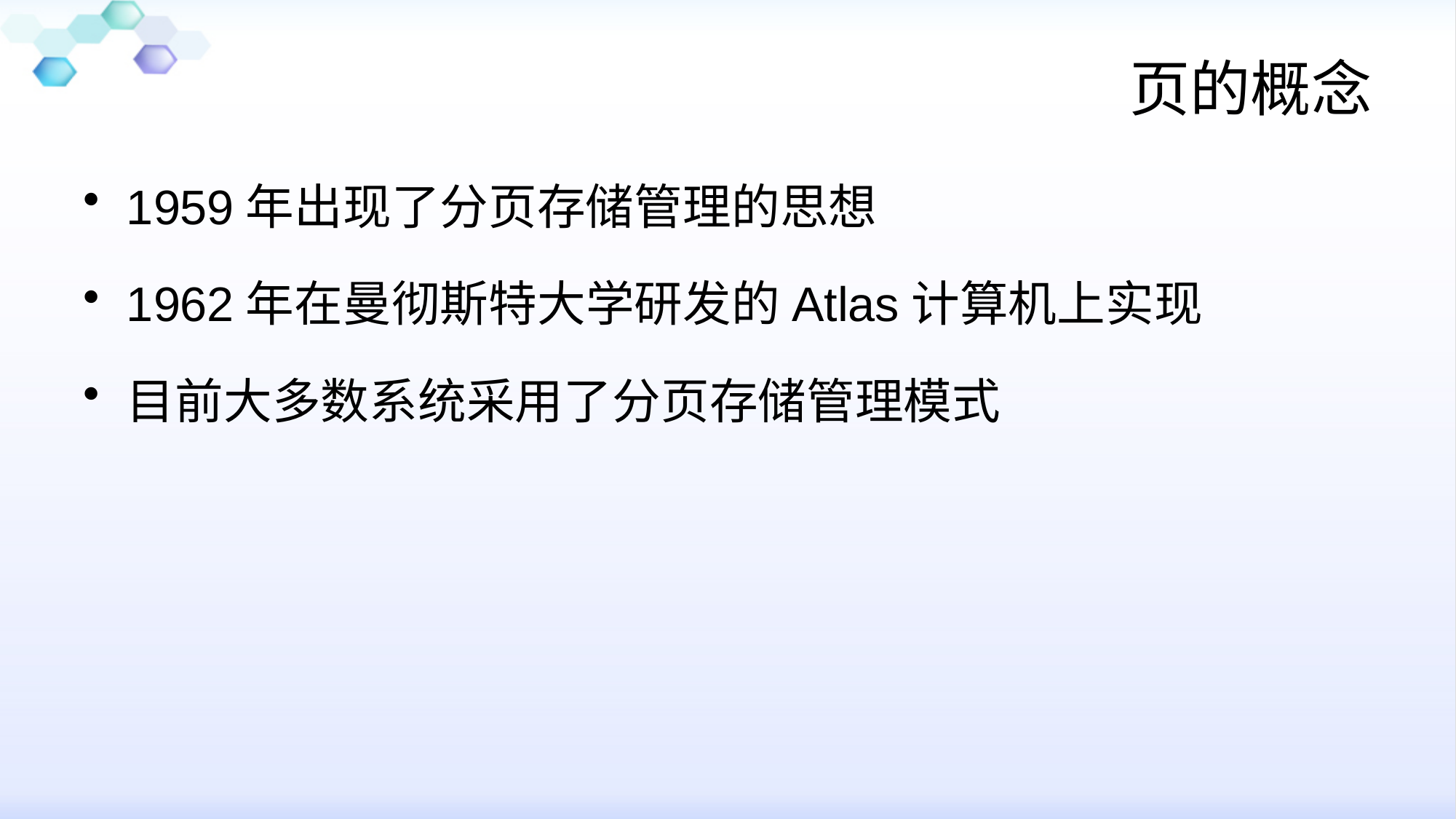

# 页的概念
1959年出现了分页存储管理的思想
1962年在曼彻斯特大学研发的Atlas计算机上实现
目前大多数系统采用了分页存储管理模式